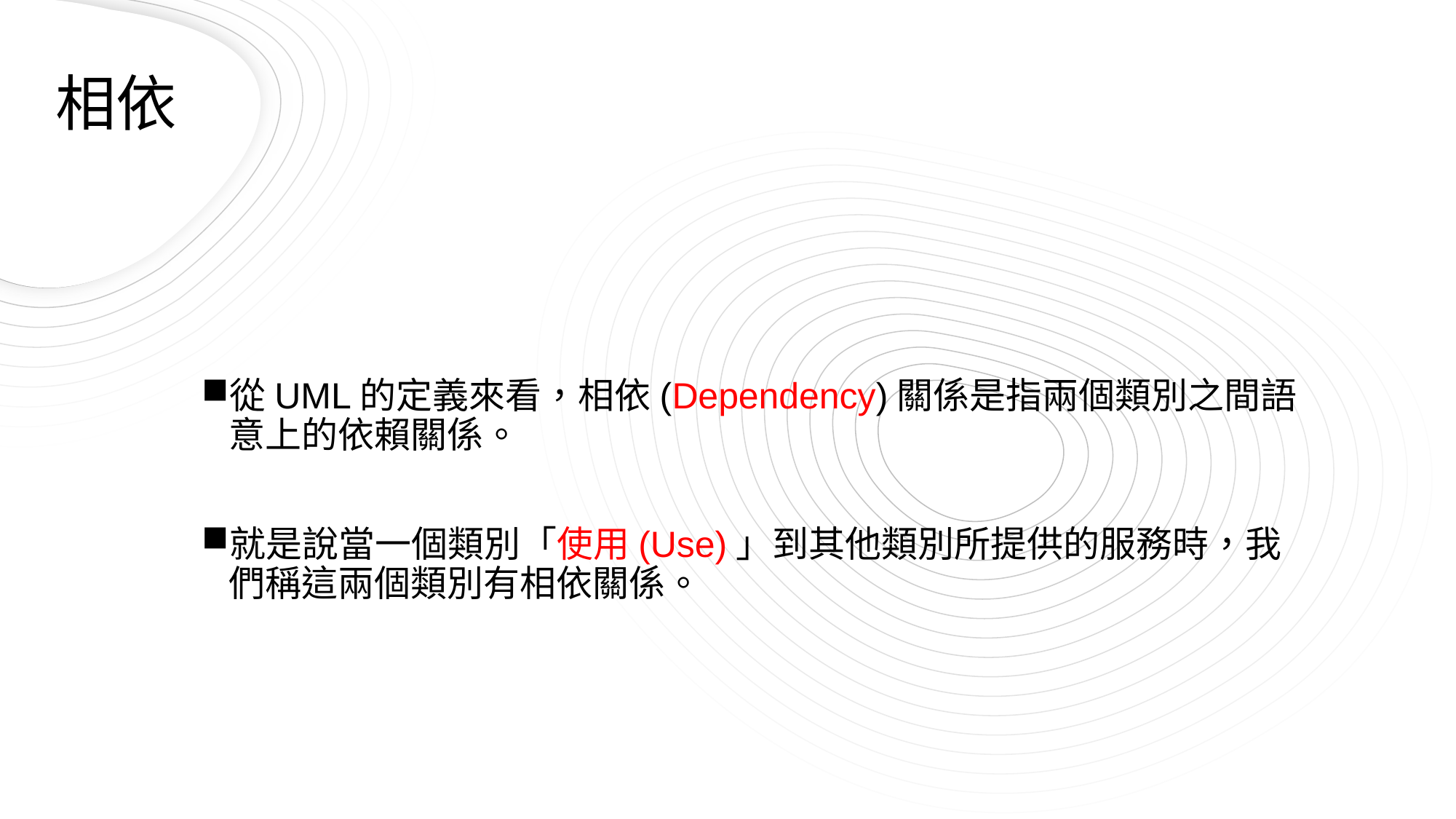

相依
從UML的定義來看，相依(Dependency)關係是指兩個類別之間語意上的依賴關係。

就是說當一個類別「使用(Use)」到其他類別所提供的服務時，我們稱這兩個類別有相依關係。